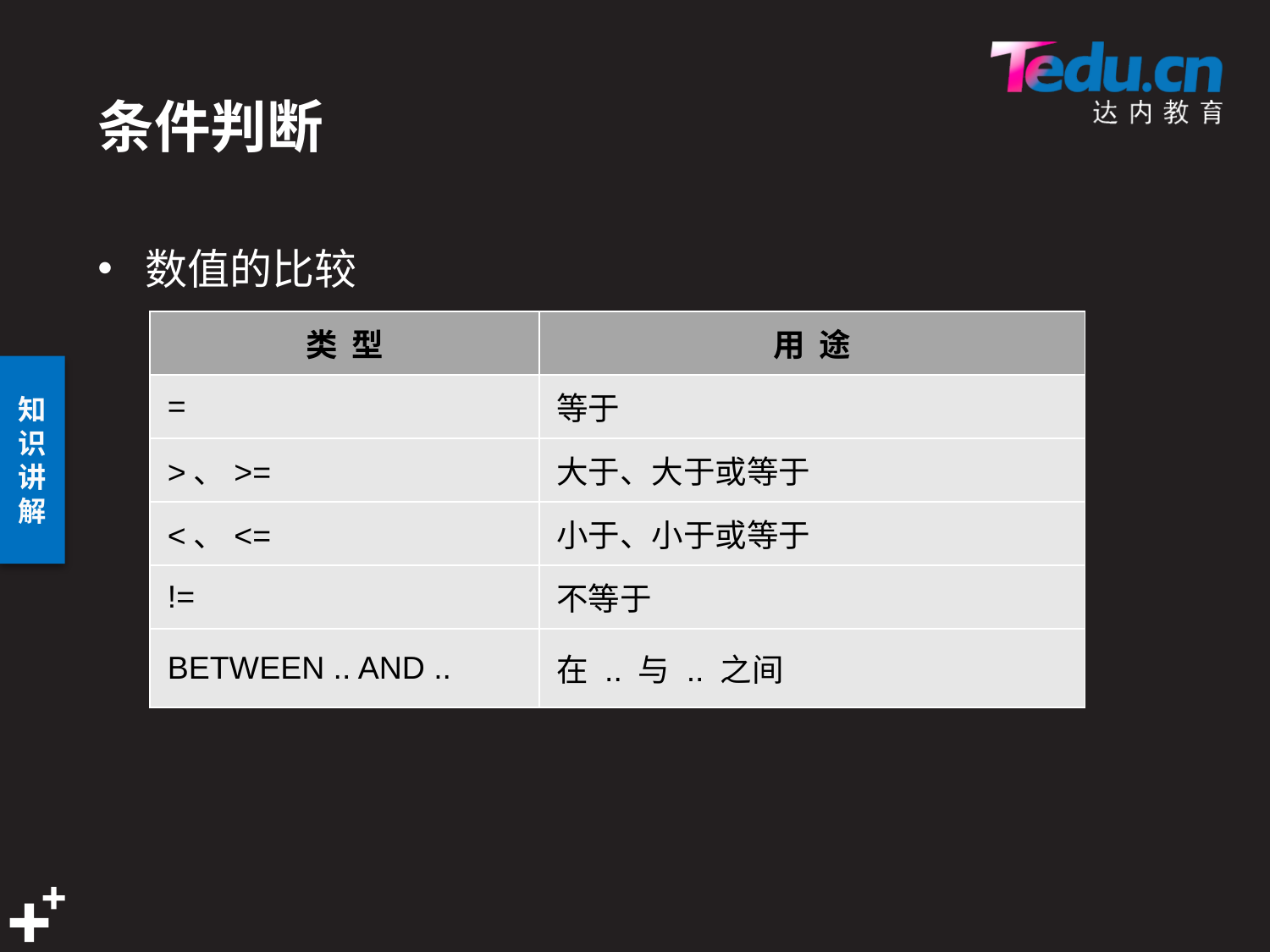

# 条件判断
数值的比较
| 类 型 | 用 途 |
| --- | --- |
| = | 等于 |
| >、>= | 大于、大于或等于 |
| <、<= | 小于、小于或等于 |
| != | 不等于 |
| BETWEEN .. AND .. | 在 .. 与 .. 之间 |